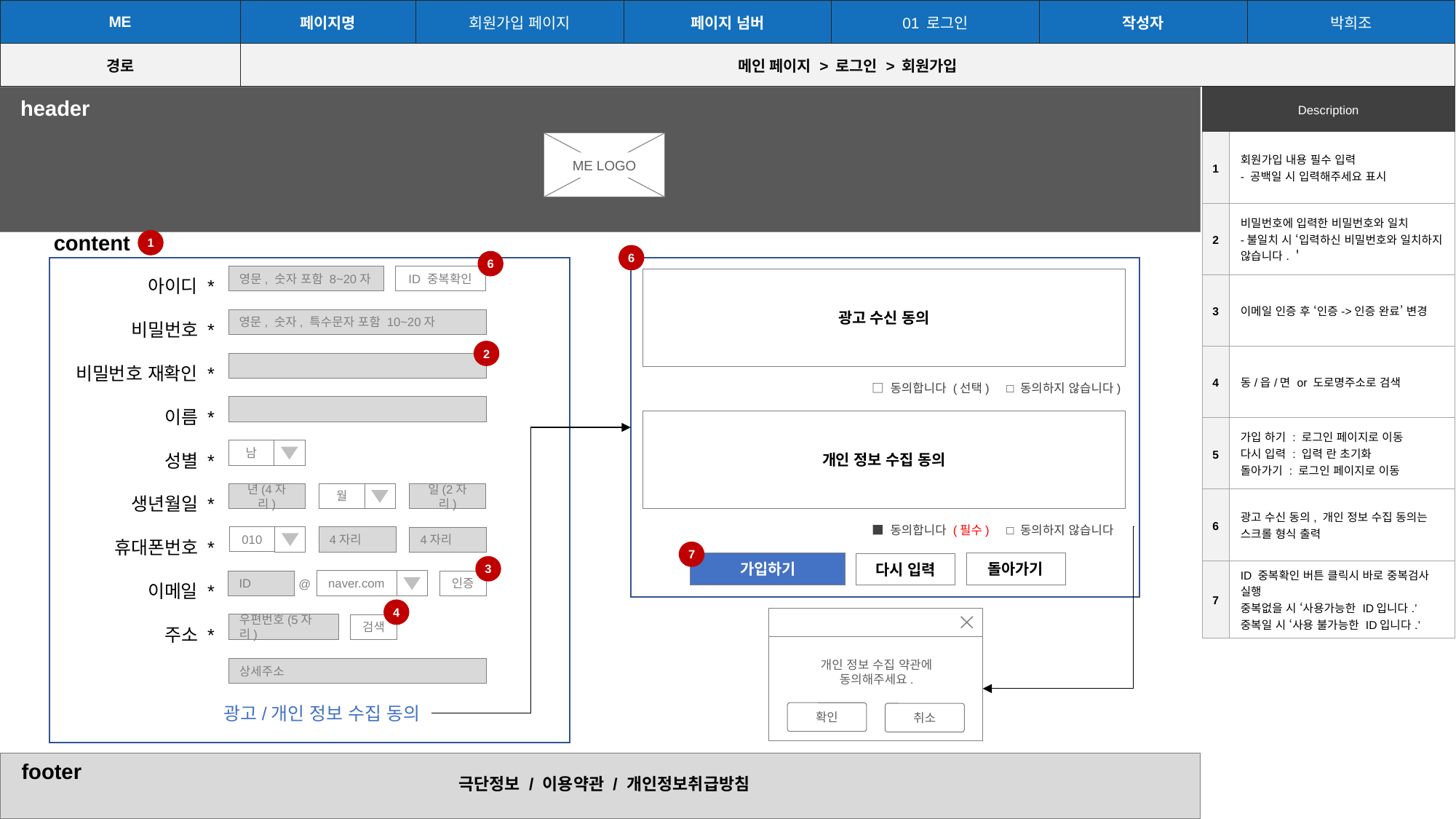

| ME | 페이지명 | 회원가입 페이지 | 페이지 넘버 | 01 로그인 | 작성자 | 박희조 |
| --- | --- | --- | --- | --- | --- | --- |
| 경로 | 메인 페이지 > 로그인 > 회원가입 |  |  |  |  |  |

| Description |
| --- |
header
| 1 | 회원가입 내용 필수 입력 - 공백일 시 입력해주세요 표시 |
| --- | --- |
| 2 | 비밀번호에 입력한 비밀번호와 일치 -불일치 시 ‘입력하신 비밀번호와 일치하지 않습니다.＇ |
| 3 | 이메일 인증 후 ‘인증->인증 완료’ 변경 |
| 4 | 동/읍/면 or 도로명주소로 검색 |
| 5 | 가입 하기 : 로그인 페이지로 이동 다시 입력 : 입력 란 초기화 돌아가기 : 로그인 페이지로 이동 |
| 6 | 광고 수신 동의, 개인 정보 수집 동의는 스크롤 형식 출력 |
| 7 | ID 중복확인 버튼 클릭시 바로 중복검사 실행 중복없을 시 ‘사용가능한 ID입니다.’ 중복일 시 ‘사용 불가능한 ID입니다.’ |

ME LOGO
content
1
6
아이디 *
비밀번호 *
비밀번호 재확인 *
이름 *
성별 *
생년월일 *
휴대폰번호 *
이메일 *
주소 *
6

영문, 숫자 포함 8~20자
ID 중복확인
광고 수신 동의
영문, 숫자, 특수문자 포함 10~20자
2

□ 동의합니다 (선택)     □ 동의하지 않습니다)

개인 정보 수집 동의

남

월

년(4자리)
일(2자리)
■ 동의합니다 (필수)     □ 동의하지 않습니다
010

4자리
4자리
7
가입하기
돌아가기
다시 입력
3
naver.com

ID
인증
@
4

개인 정보 수집 약관에
동의해주세요.

확인
취소
우편번호(5자리)
검색
상세주소
광고/개인 정보 수집 동의

footer
극단정보 / 이용약관 / 개인정보취급방침